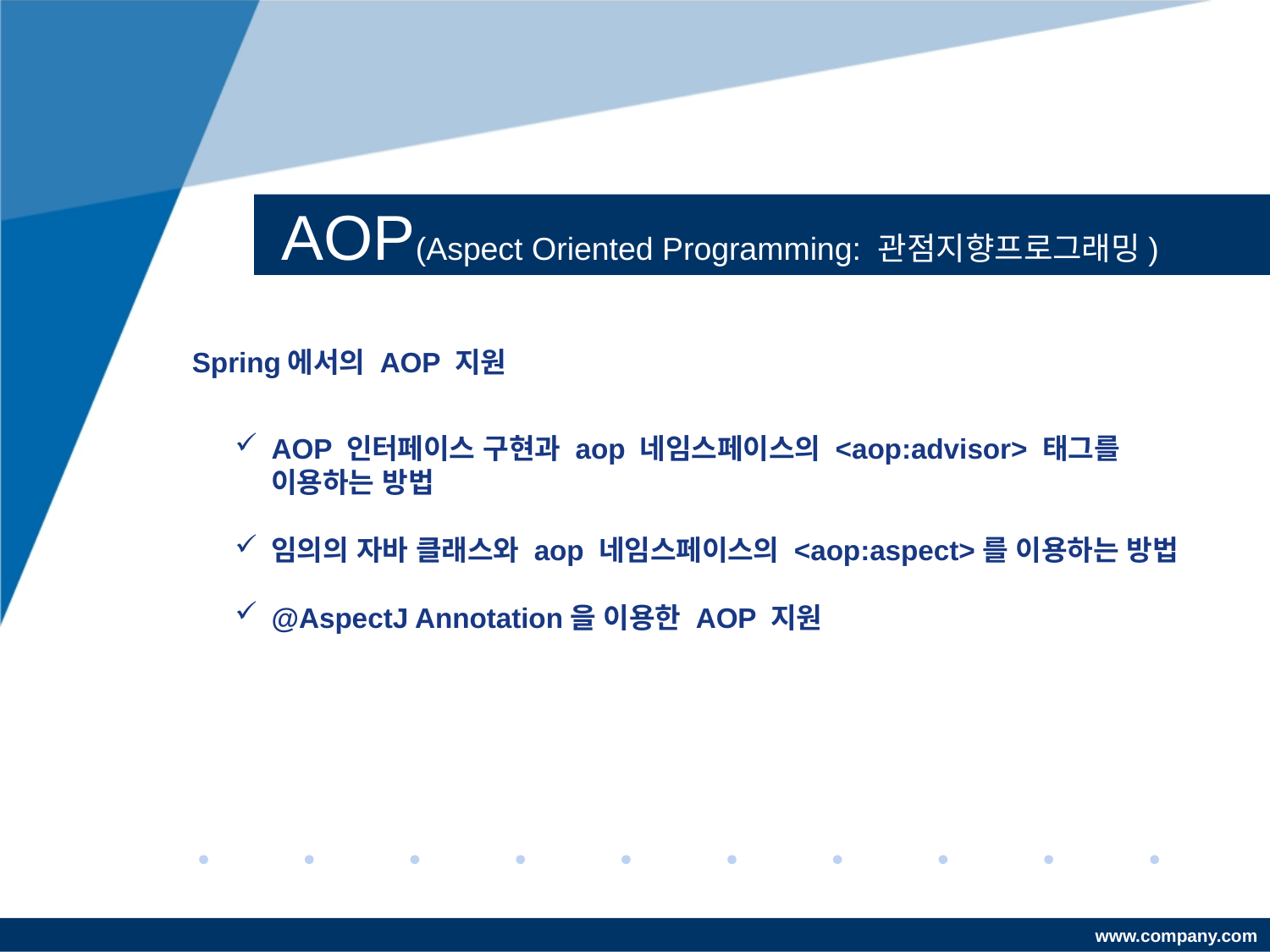

# AOP(Aspect Oriented Programming: 관점지향프로그래밍)
Spring에서의 AOP 지원
AOP 인터페이스 구현과 aop 네임스페이스의 <aop:advisor> 태그를 이용하는 방법

임의의 자바 클래스와 aop 네임스페이스의 <aop:aspect>를 이용하는 방법

@AspectJ Annotation을 이용한 AOP 지원